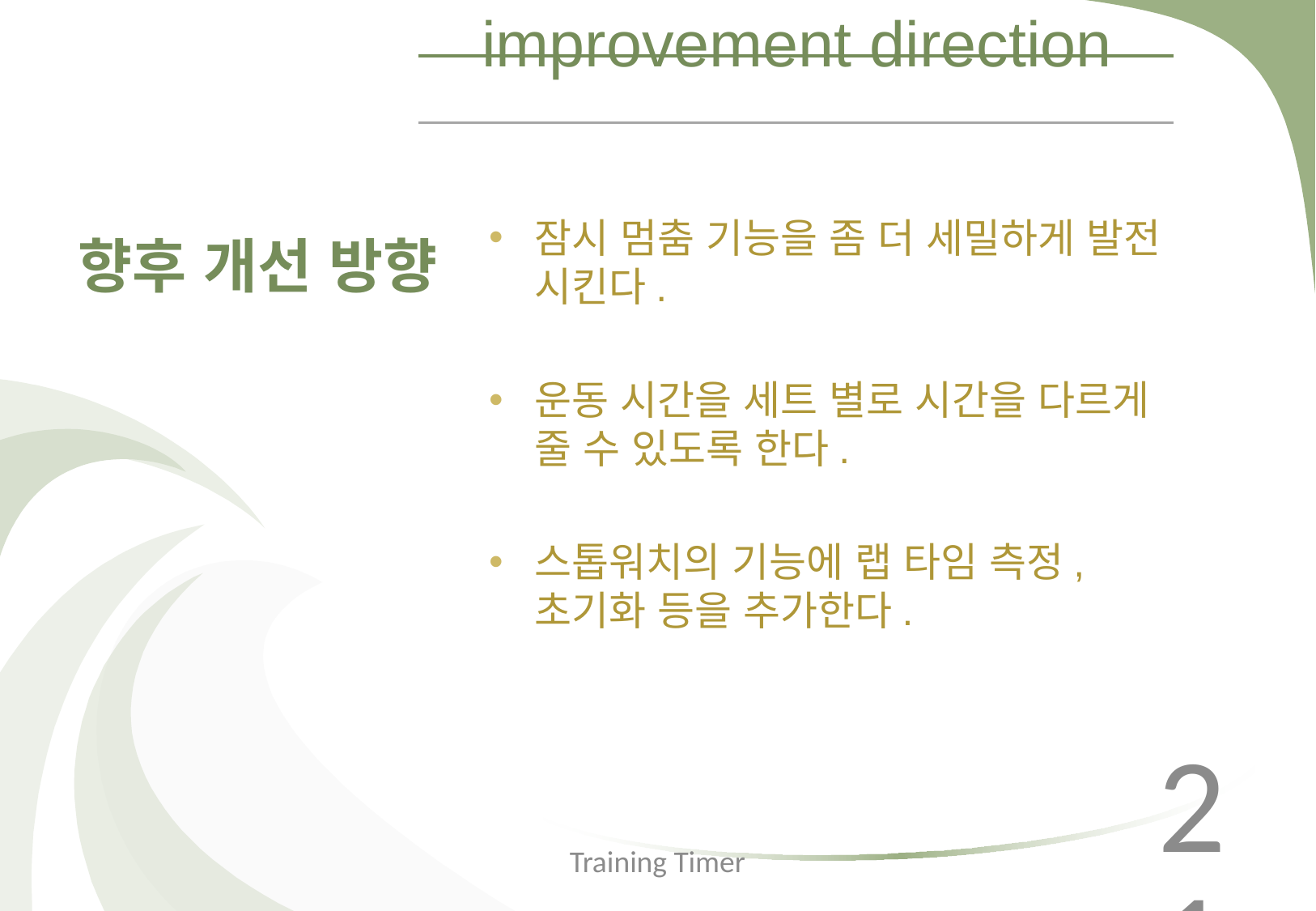

# improvement direction
잠시 멈춤 기능을 좀 더 세밀하게 발전 시킨다.

운동 시간을 세트 별로 시간을 다르게 줄 수 있도록 한다.

스톱워치의 기능에 랩 타임 측정, 초기화 등을 추가한다.
향후 개선 방향
21
Training Timer